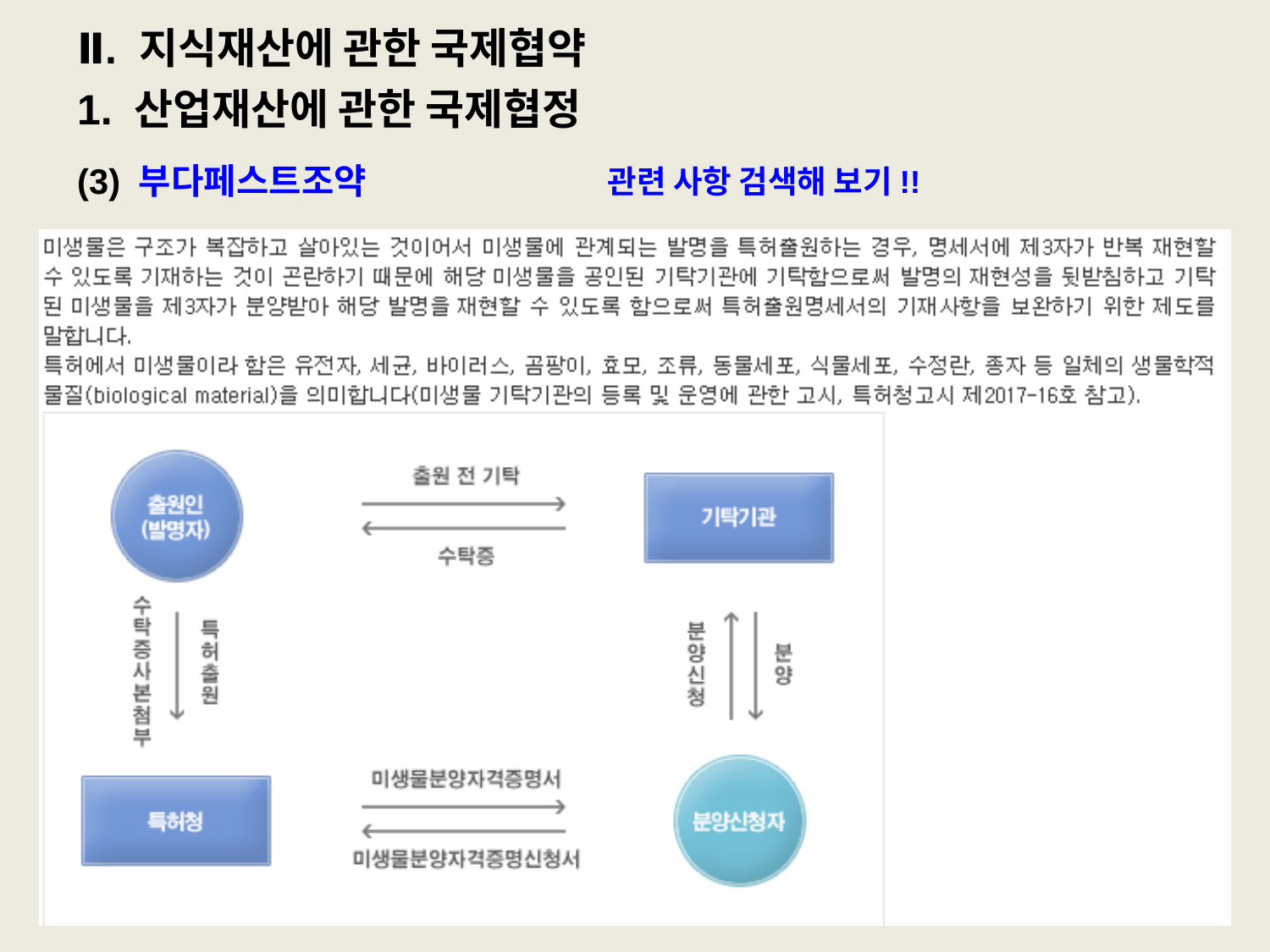

# Ⅱ. 지식재산에 관한 국제협약
1. 산업재산에 관한 국제협정
(3) 부다페스트조약
관련 사항 검색해 보기!!